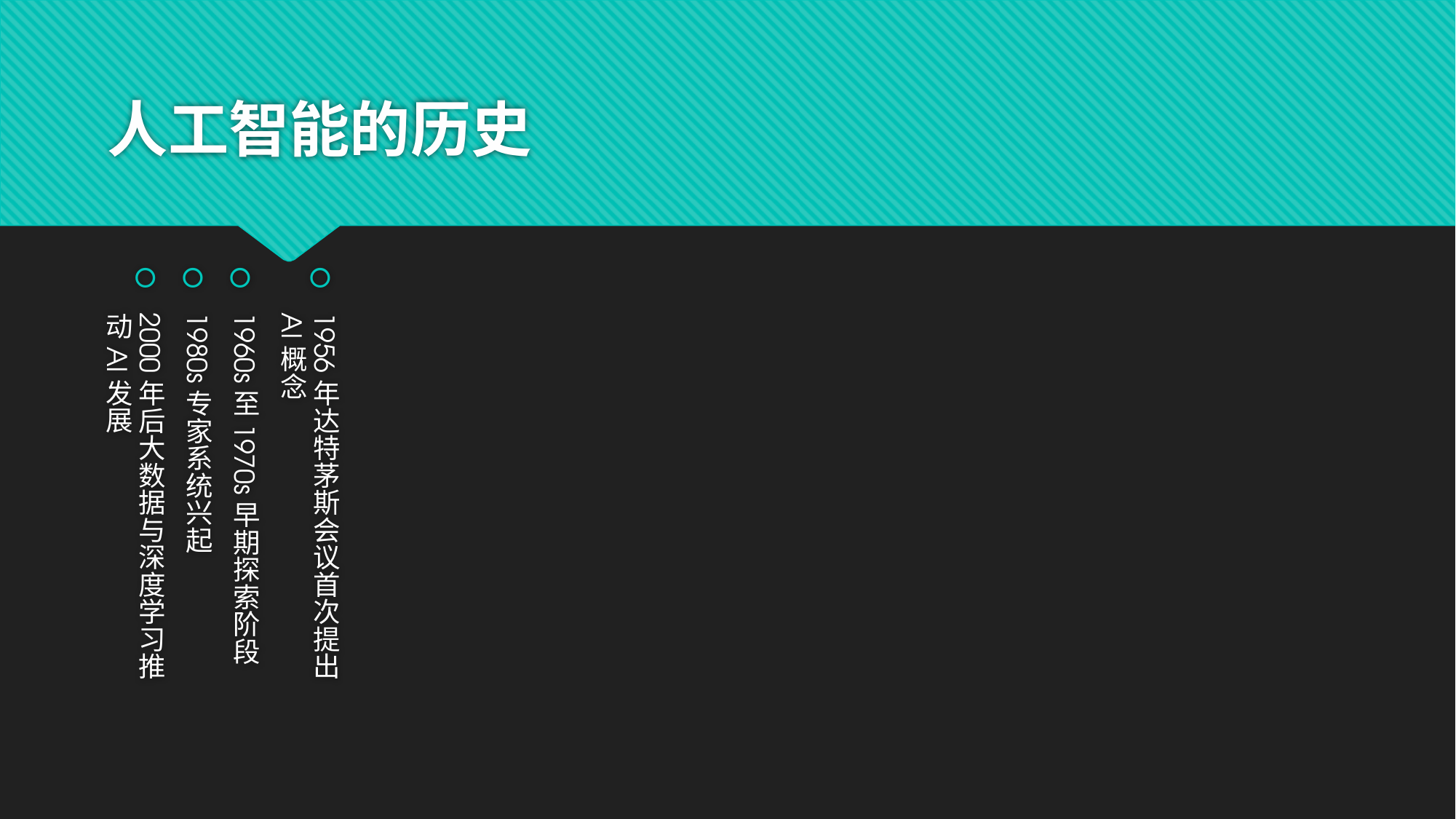

# 人工智能的历史
1956年达特茅斯会议首次提出AI概念
1960s至1970s早期探索阶段
1980s专家系统兴起
2000年后大数据与深度学习推动AI发展